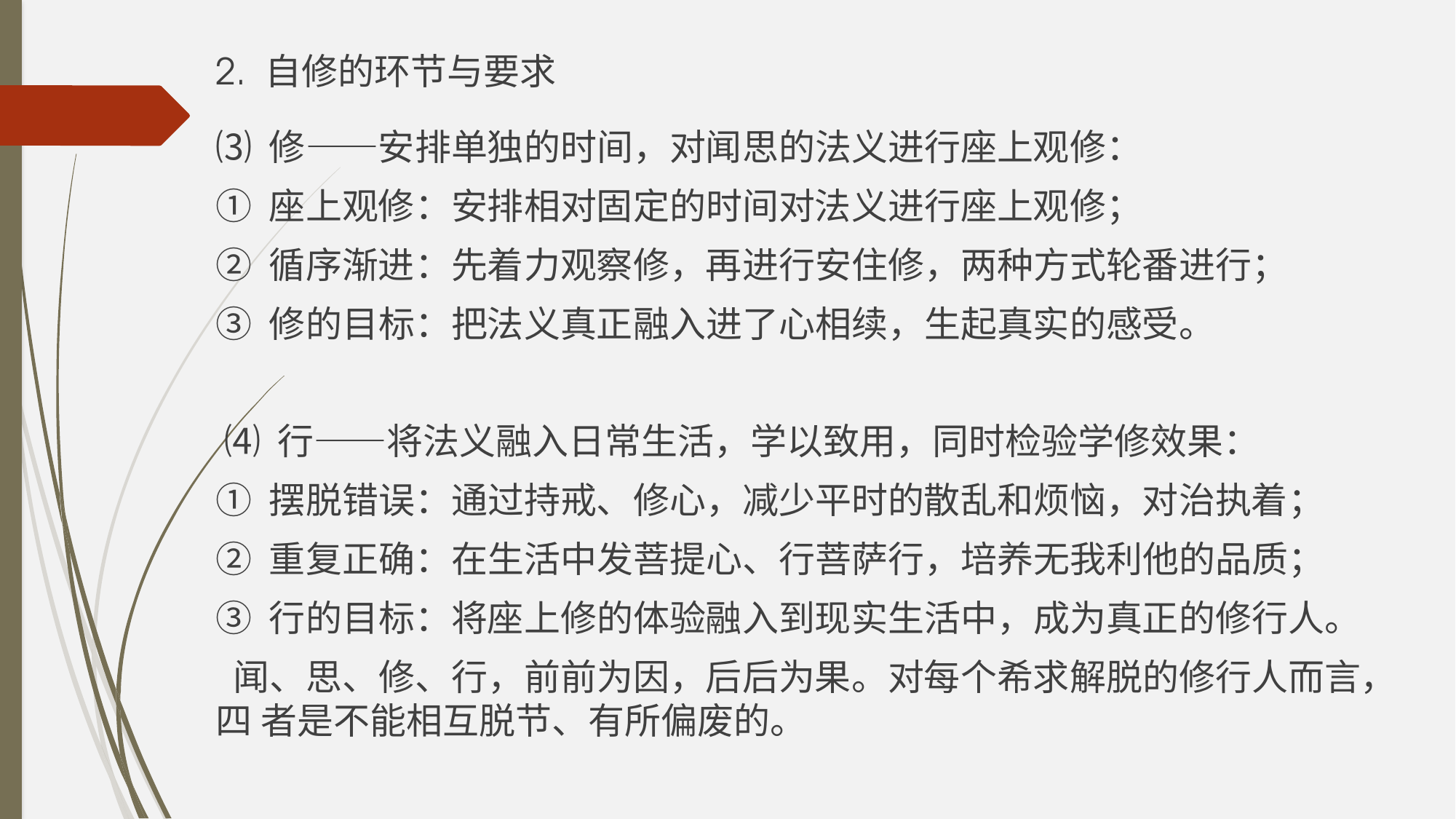

2. 自修的环节与要求

⑶ 修——安排单独的时间，对闻思的法义进行座上观修：
① 座上观修：安排相对固定的时间对法义进行座上观修；
② 循序渐进：先着力观察修，再进行安住修，两种方式轮番进行；
③ 修的目标：把法义真正融入进了心相续，生起真实的感受。

 ⑷ 行——将法义融入日常生活，学以致用，同时检验学修效果：
① 摆脱错误：通过持戒、修心，减少平时的散乱和烦恼，对治执着；
② 重复正确：在生活中发菩提心、行菩萨行，培养无我利他的品质；
③ 行的目标：将座上修的体验融入到现实生活中，成为真正的修行人。
 闻、思、修、行，前前为因，后后为果。对每个希求解脱的修行人而言，四 者是不能相互脱节、有所偏废的。